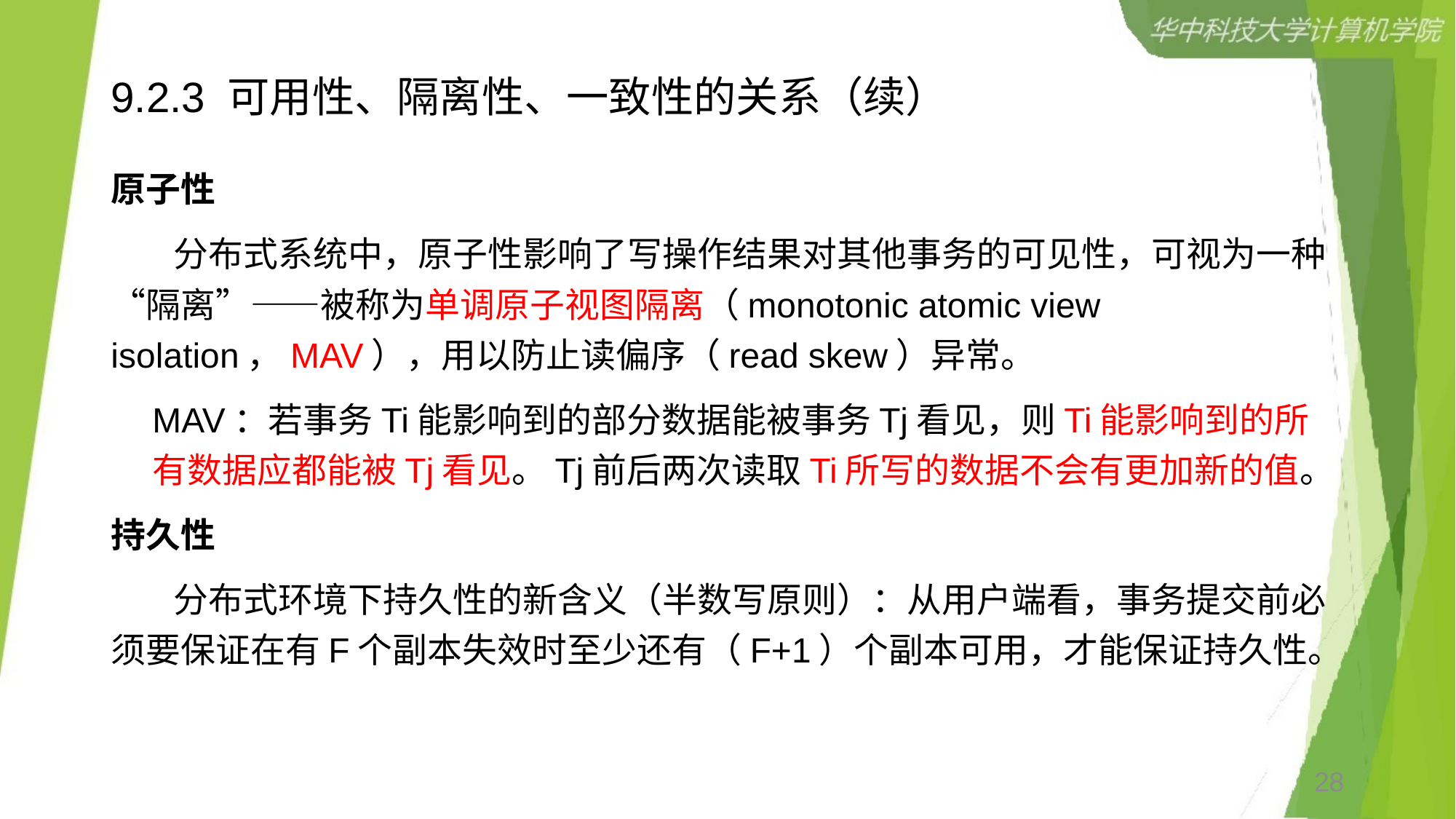

# 9.2.3 可用性、隔离性、一致性的关系（续）
原子性
       分布式系统中，原子性影响了写操作结果对其他事务的可见性，可视为一种“隔离”——被称为单调原子视图隔离（monotonic atomic view isolation，MAV），用以防止读偏序（read skew）异常。
MAV：若事务Ti能影响到的部分数据能被事务Tj看见，则Ti能影响到的所有数据应都能被Tj看见。Tj前后两次读取Ti所写的数据不会有更加新的值。
持久性
       分布式环境下持久性的新含义（半数写原则）：从用户端看，事务提交前必须要保证在有F个副本失效时至少还有（F+1）个副本可用，才能保证持久性。
28